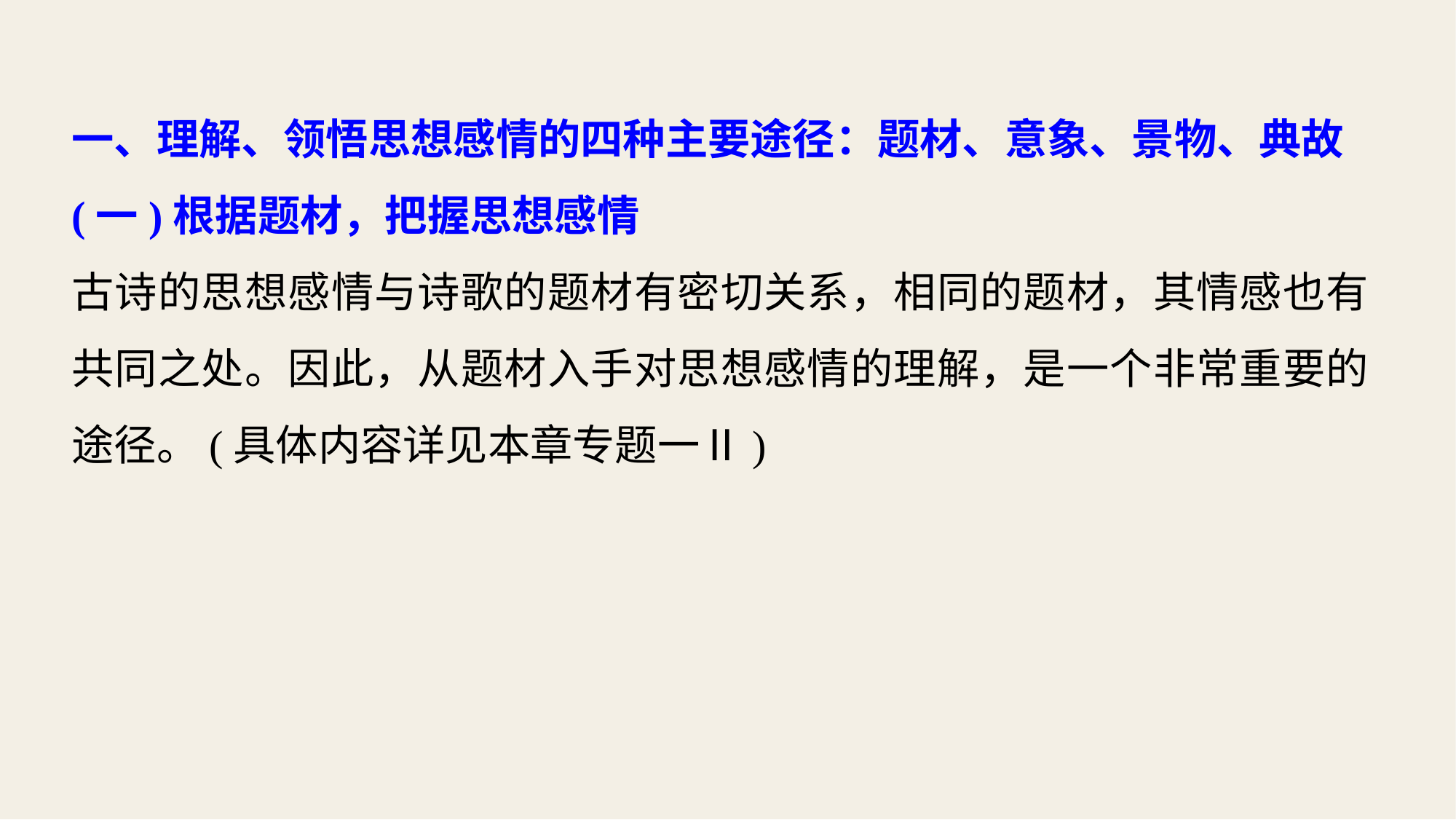

一、理解、领悟思想感情的四种主要途径：题材、意象、景物、典故
(一)根据题材，把握思想感情
古诗的思想感情与诗歌的题材有密切关系，相同的题材，其情感也有共同之处。因此，从题材入手对思想感情的理解，是一个非常重要的途径。(具体内容详见本章专题一Ⅱ)